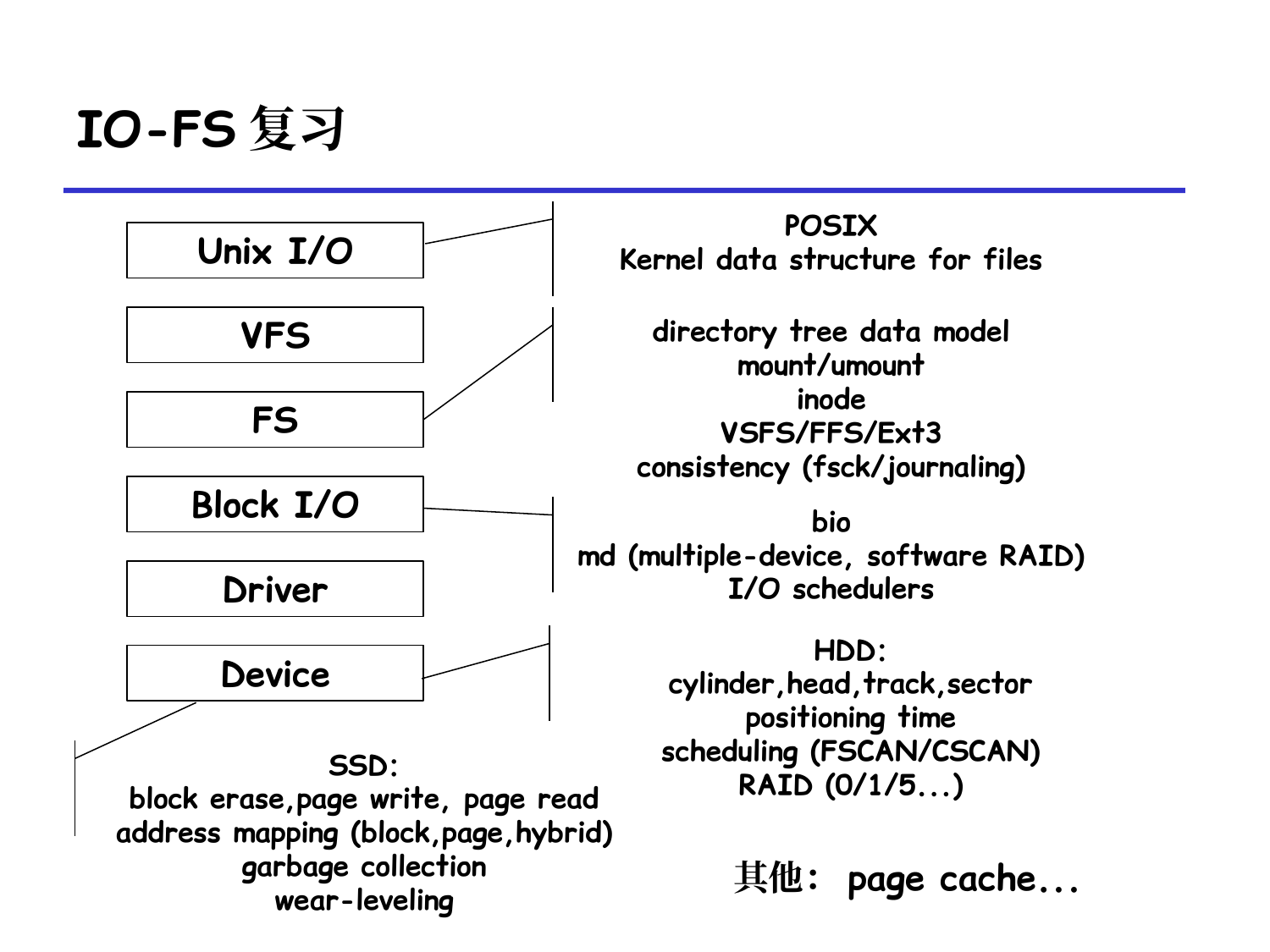

# IO-FS复习
POSIX
Kernel data structure for files
Unix I/O
VFS
directory tree data model
mount/umount
inode
VSFS/FFS/Ext3
consistency (fsck/journaling)
FS
Block I/O
bio
md (multiple-device, software RAID)
I/O schedulers
Driver
HDD:
cylinder,head,track,sector
positioning time
scheduling (FSCAN/CSCAN)
RAID (0/1/5...)
Device
SSD:
block erase,page write, page read
address mapping (block,page,hybrid)
garbage collection
wear-leveling

其他：page cache...